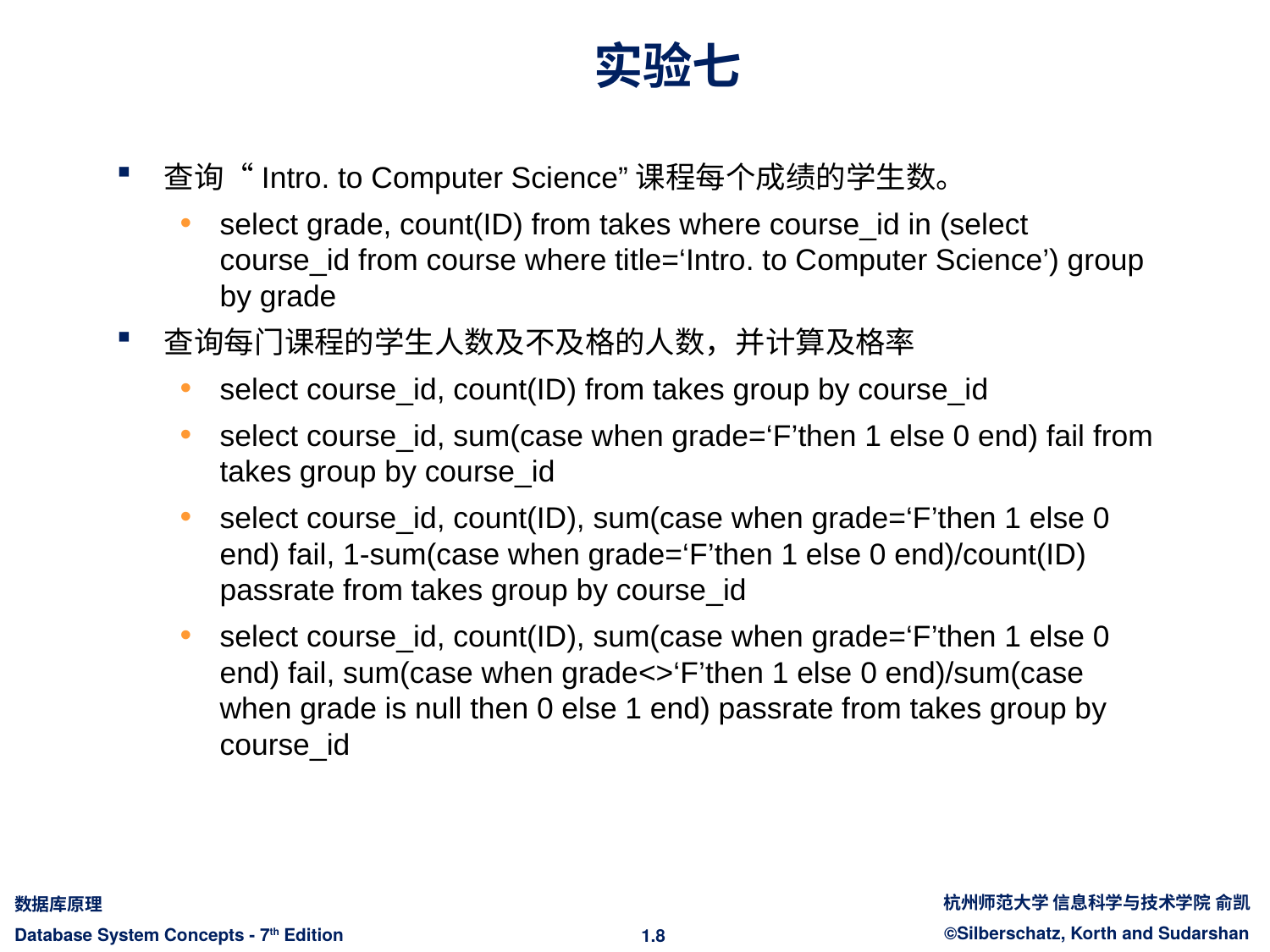

# 实验七
查询“Intro. to Computer Science”课程每个成绩的学生数。
select grade, count(ID) from takes where course_id in (select course_id from course where title=‘Intro. to Computer Science’) group by grade
查询每门课程的学生人数及不及格的人数，并计算及格率
select course_id, count(ID) from takes group by course_id
select course_id, sum(case when grade=‘F’then 1 else 0 end) fail from takes group by course_id
select course_id, count(ID), sum(case when grade=‘F’then 1 else 0 end) fail, 1-sum(case when grade=‘F’then 1 else 0 end)/count(ID) passrate from takes group by course_id
select course_id, count(ID), sum(case when grade=‘F’then 1 else 0 end) fail, sum(case when grade<>‘F’then 1 else 0 end)/sum(case when grade is null then 0 else 1 end) passrate from takes group by course_id